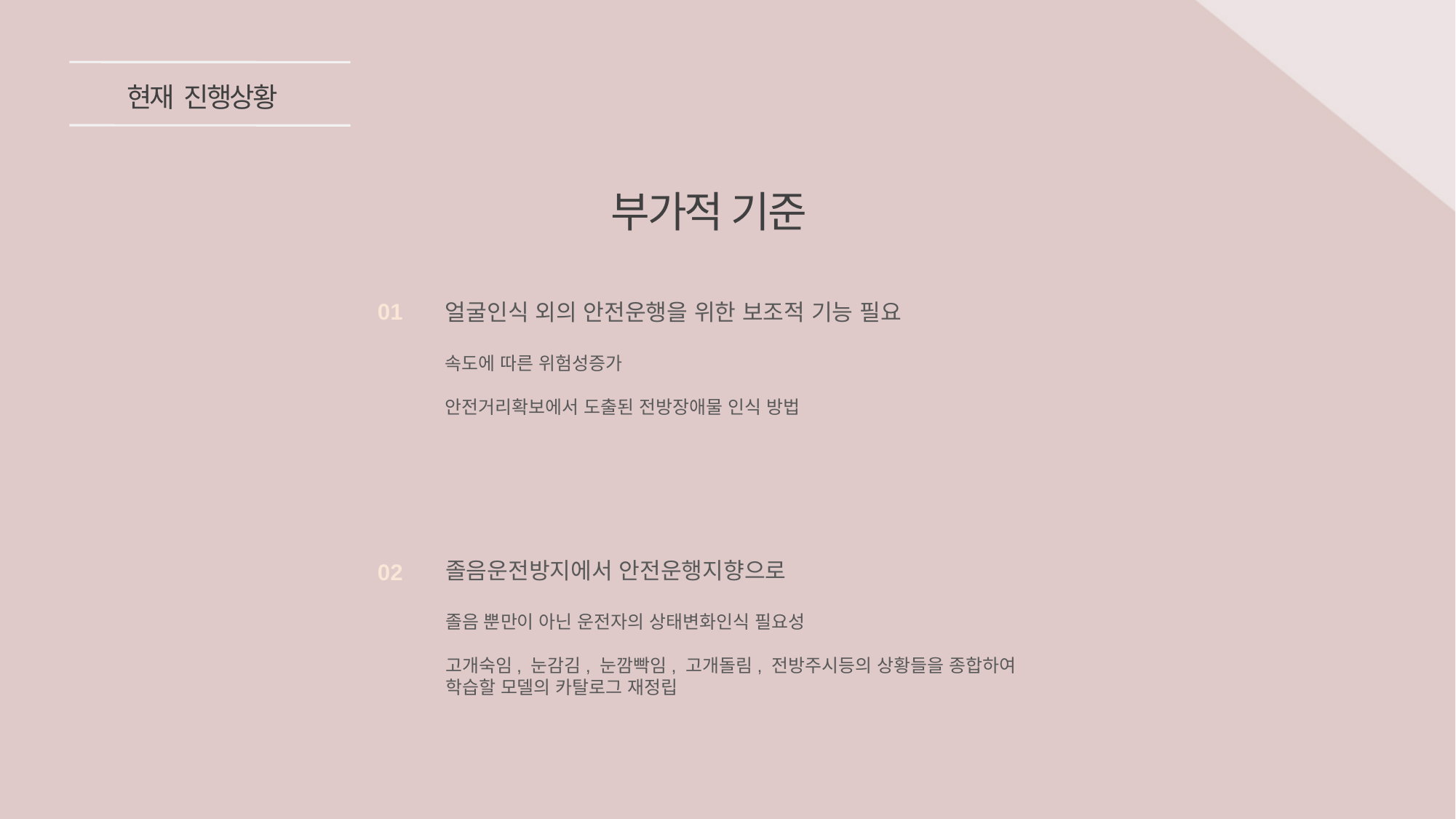

현재  진행상황
부가적 기준
01
얼굴인식 외의 안전운행을 위한 보조적 기능 필요

속도에 따른 위험성증가

안전거리확보에서 도출된 전방장애물 인식 방법
졸음운전방지에서 안전운행지향으로

졸음 뿐만이 아닌 운전자의 상태변화인식 필요성

고개숙임, 눈감김, 눈깜빡임, 고개돌림, 전방주시등의 상황들을 종합하여 학습할 모델의 카탈로그 재정립
02